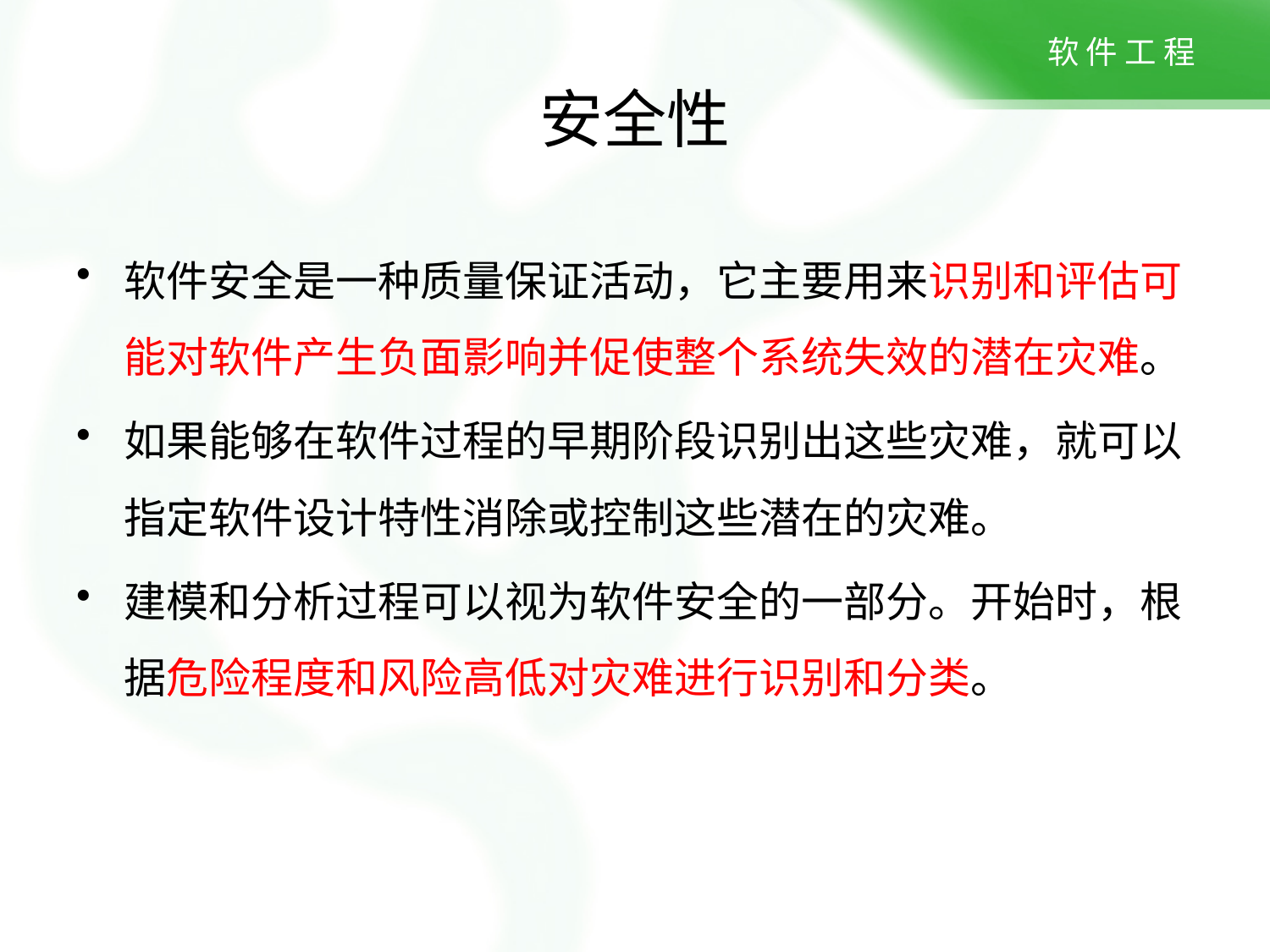

# 安全性
软件安全是一种质量保证活动，它主要用来识别和评估可能对软件产生负面影响并促使整个系统失效的潜在灾难。
如果能够在软件过程的早期阶段识别出这些灾难，就可以指定软件设计特性消除或控制这些潜在的灾难。
建模和分析过程可以视为软件安全的一部分。开始时，根据危险程度和风险高低对灾难进行识别和分类。